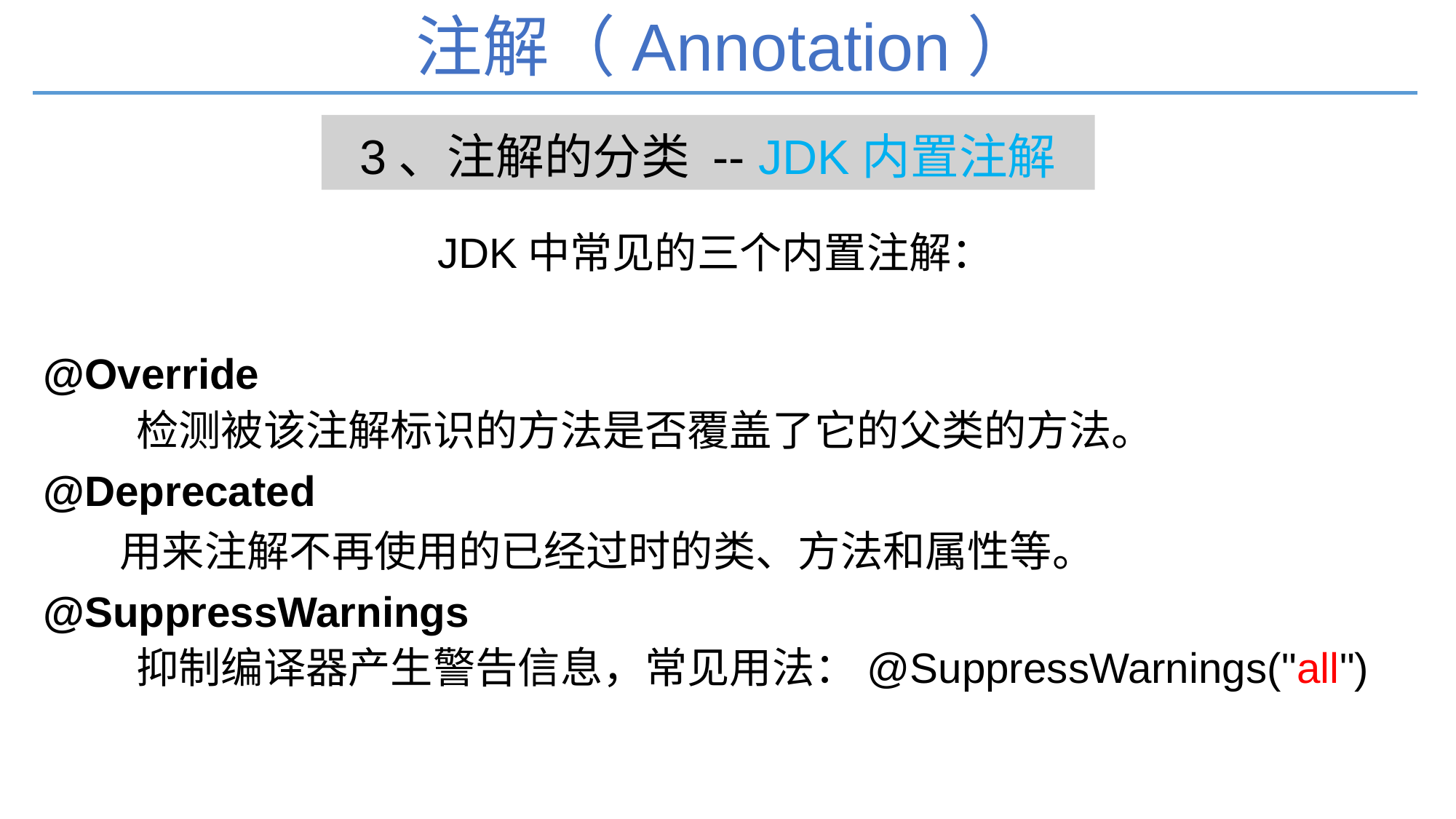

# 注解（Annotation）
3、注解的分类 -- JDK内置注解
JDK中常见的三个内置注解：

@Override
       检测被该注解标识的方法是否覆盖了它的父类的方法。
@Deprecated
       用来注解不再使用的已经过时的类、方法和属性等。
@SuppressWarnings
       抑制编译器产生警告信息，常见用法：@SuppressWarnings("all")